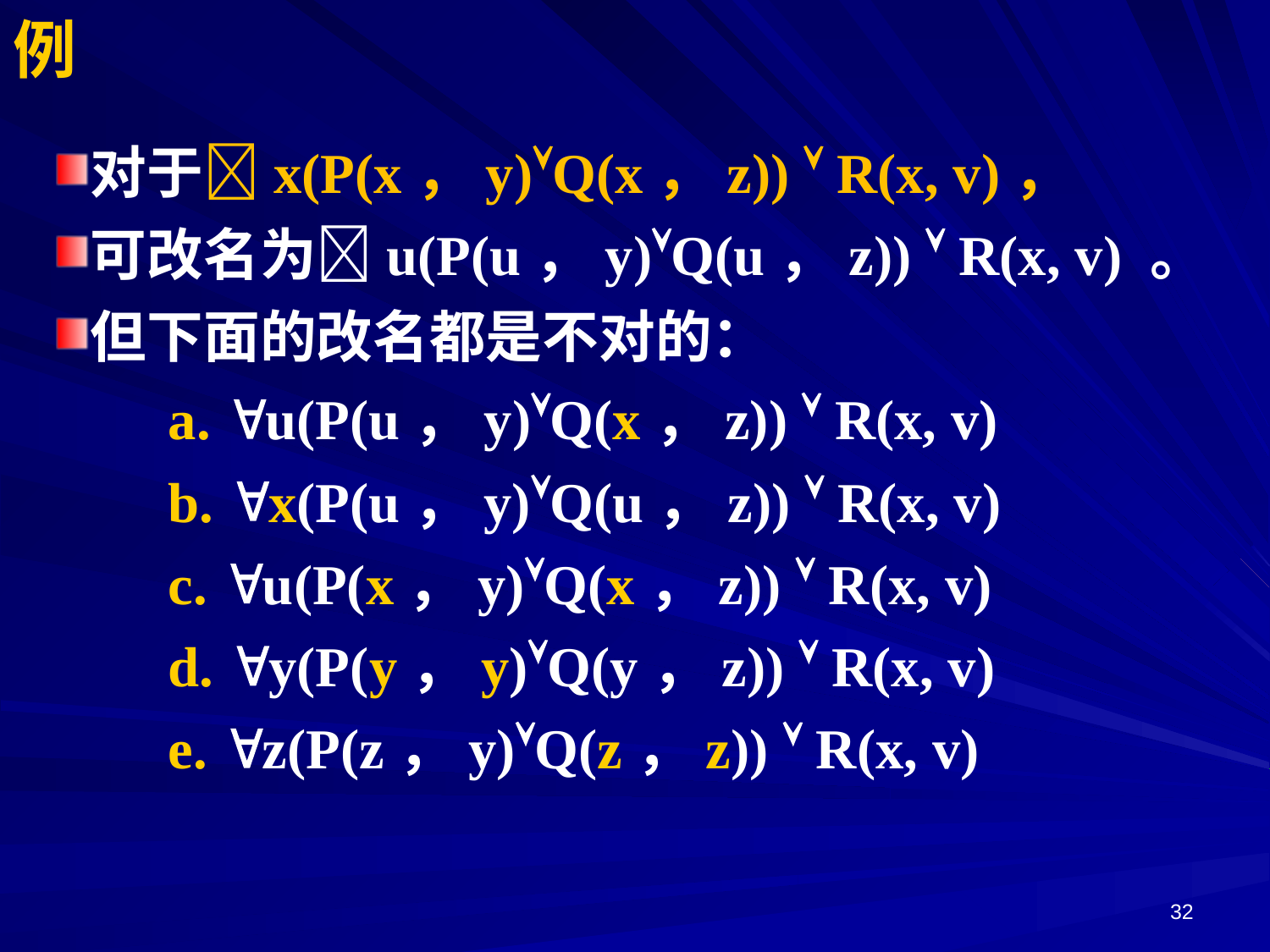

# 例
对于∀x(P(x，y)∨Q(x，z)) ∨ R(x, v)，
可改名为∀u(P(u，y)∨Q(u，z)) ∨ R(x, v) 。
但下面的改名都是不对的：
        a. ∀u(P(u，y)∨Q(x，z)) ∨ R(x, v)
        b. ∀x(P(u，y)∨Q(u，z)) ∨ R(x, v)
        c. ∀u(P(x，y)∨Q(x，z)) ∨ R(x, v)
        d. ∀y(P(y，y)∨Q(y，z)) ∨ R(x, v)
        e. ∀z(P(z，y)∨Q(z，z)) ∨ R(x, v)
32